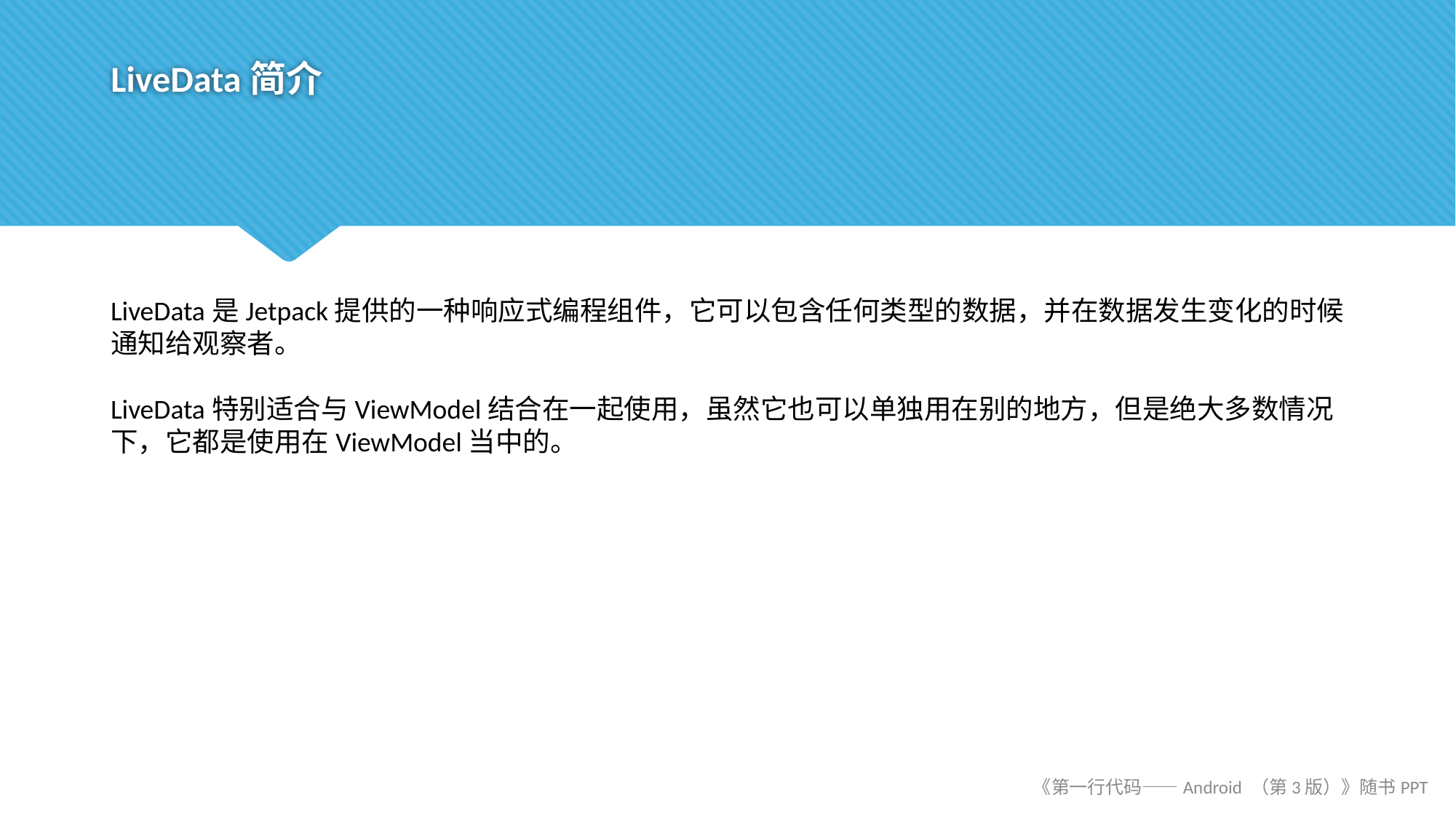

# LiveData简介
LiveData是Jetpack提供的一种响应式编程组件，它可以包含任何类型的数据，并在数据发生变化的时候通知给观察者。

LiveData特别适合与ViewModel结合在一起使用，虽然它也可以单独用在别的地方，但是绝大多数情况下，它都是使用在ViewModel当中的。